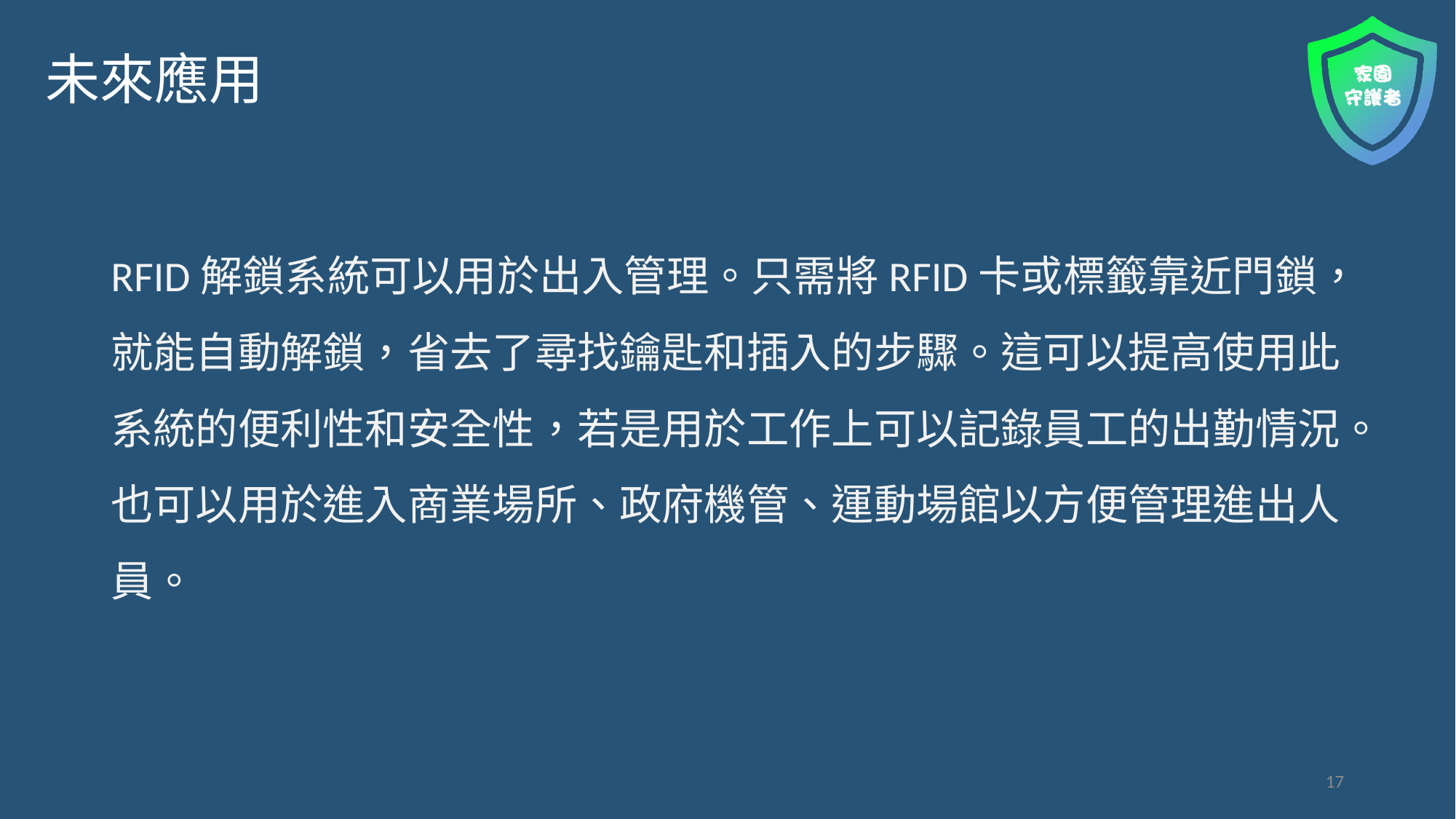

# 未來應用
RFID解鎖系統可以用於出入管理。只需將RFID卡或標籤靠近門鎖，就能自動解鎖，省去了尋找鑰匙和插入的步驟。這可以提高使用此系統的便利性和安全性，若是用於工作上可以記錄員工的出勤情況。也可以用於進入商業場所、政府機管、運動場館以方便管理進出人員。
17